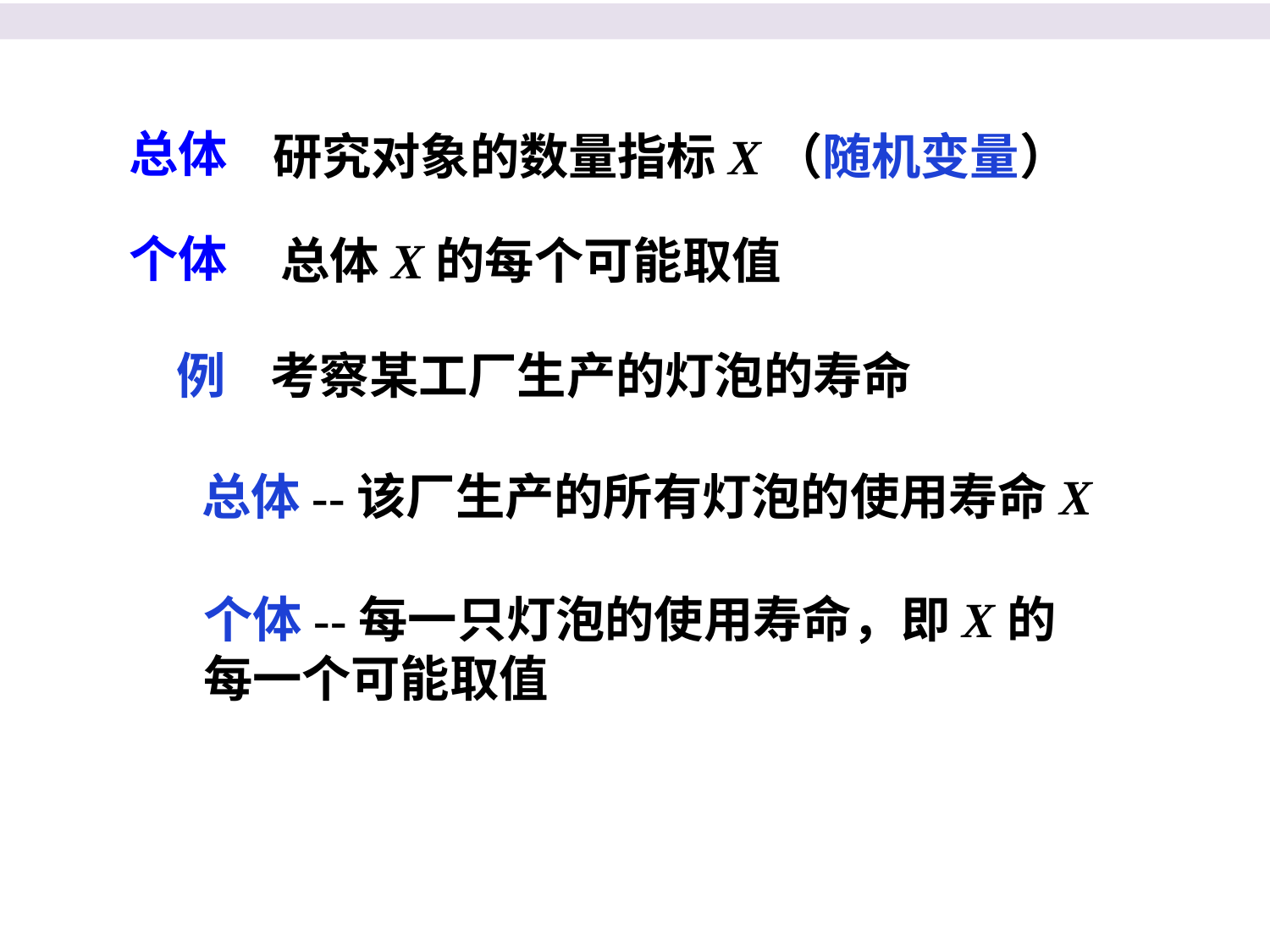

总体
研究对象的数量指标X（随机变量）
个体
总体X的每个可能取值
   例    考察某工厂生产的灯泡的寿命
总体--该厂生产的所有灯泡的使用寿命X
个体--每一只灯泡的使用寿命，即X的每一个可能取值